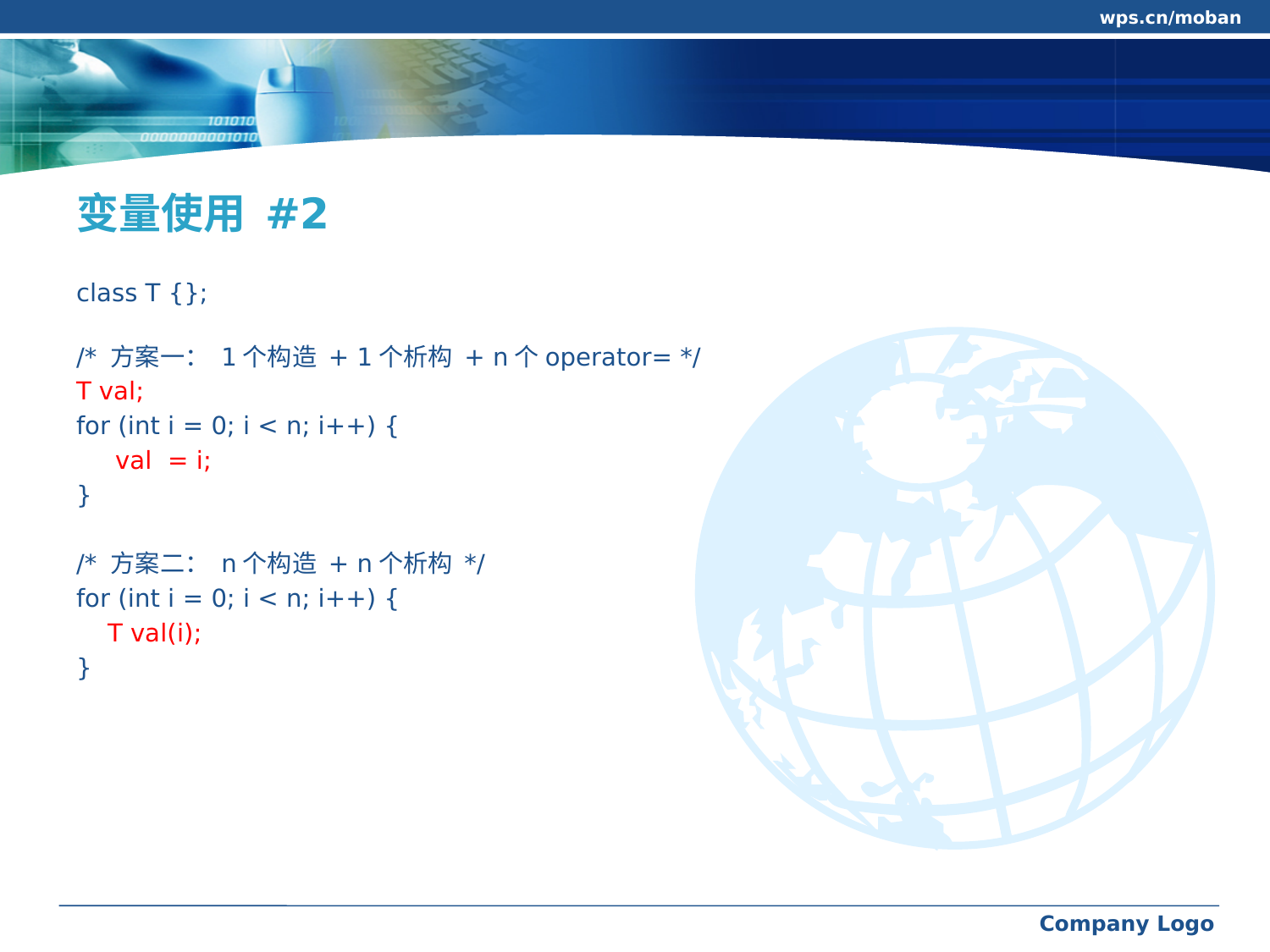

wps.cn/moban

#
变量使用 #2

class T {};
/* 方案一： 1个构造 + 1个析构 + n个operator= */
T val;
for (int i = 0; i < n; i++) {
     val  = i;
}

/* 方案二： n个构造 + n个析构 */
for (int i = 0; i < n; i++) {
    T val(i);
}

Company Logo